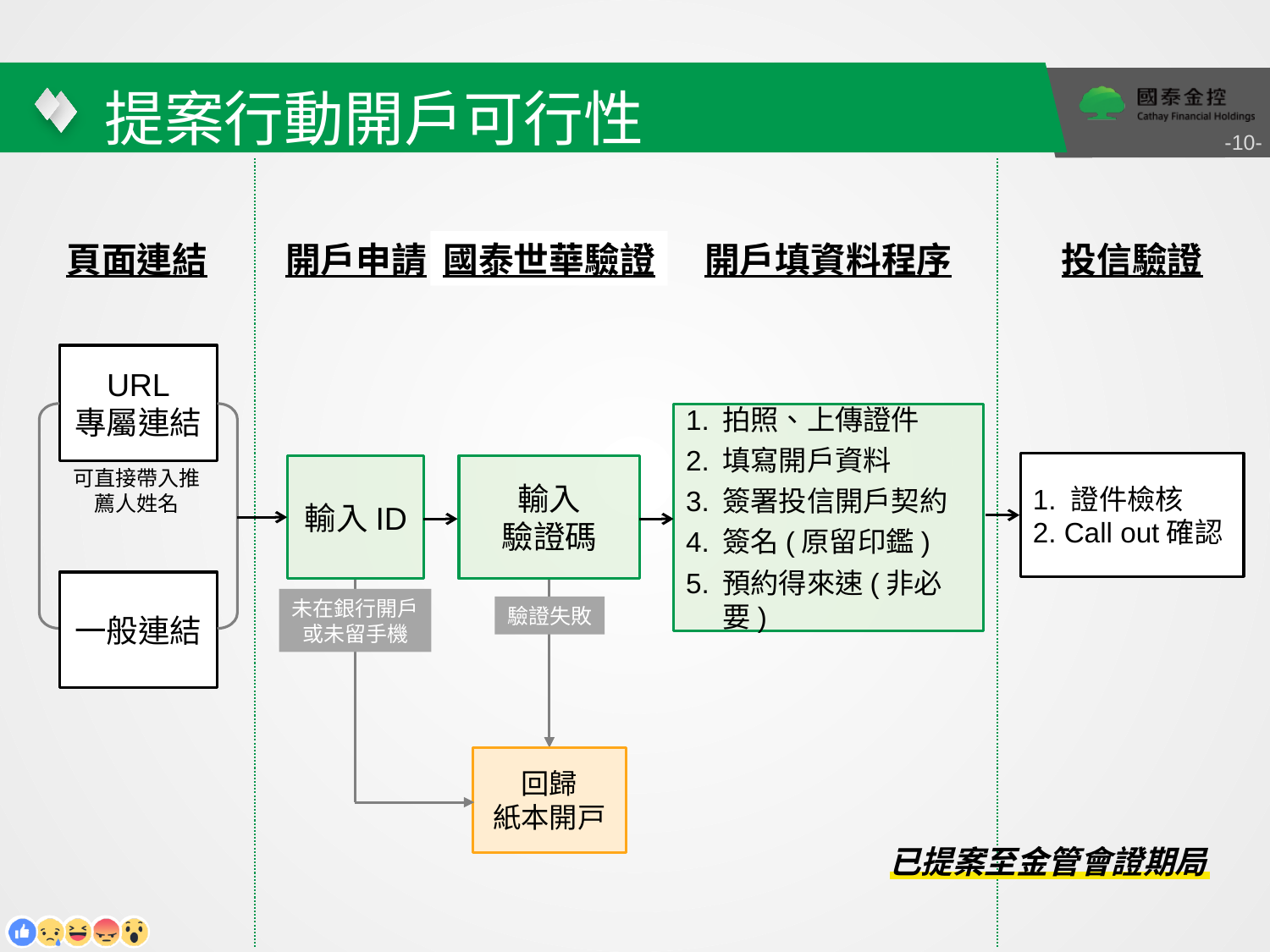

# 提案行動開戶可行性
-10-
頁面連結
開戶申請
國泰世華驗證
開戶填資料程序
投信驗證
URL
專屬連結

可直接帶入推薦人姓名
一般連結
拍照、上傳證件
填寫開戶資料
簽署投信開戶契約
簽名(原留印鑑)
預約得來速(非必要)
1. 證件檢核
2. Call out確認
輸入ID
輸入
驗證碼
未在銀行開戶
或未留手機
驗證失敗
回歸
紙本開戸
已提案至金管會證期局